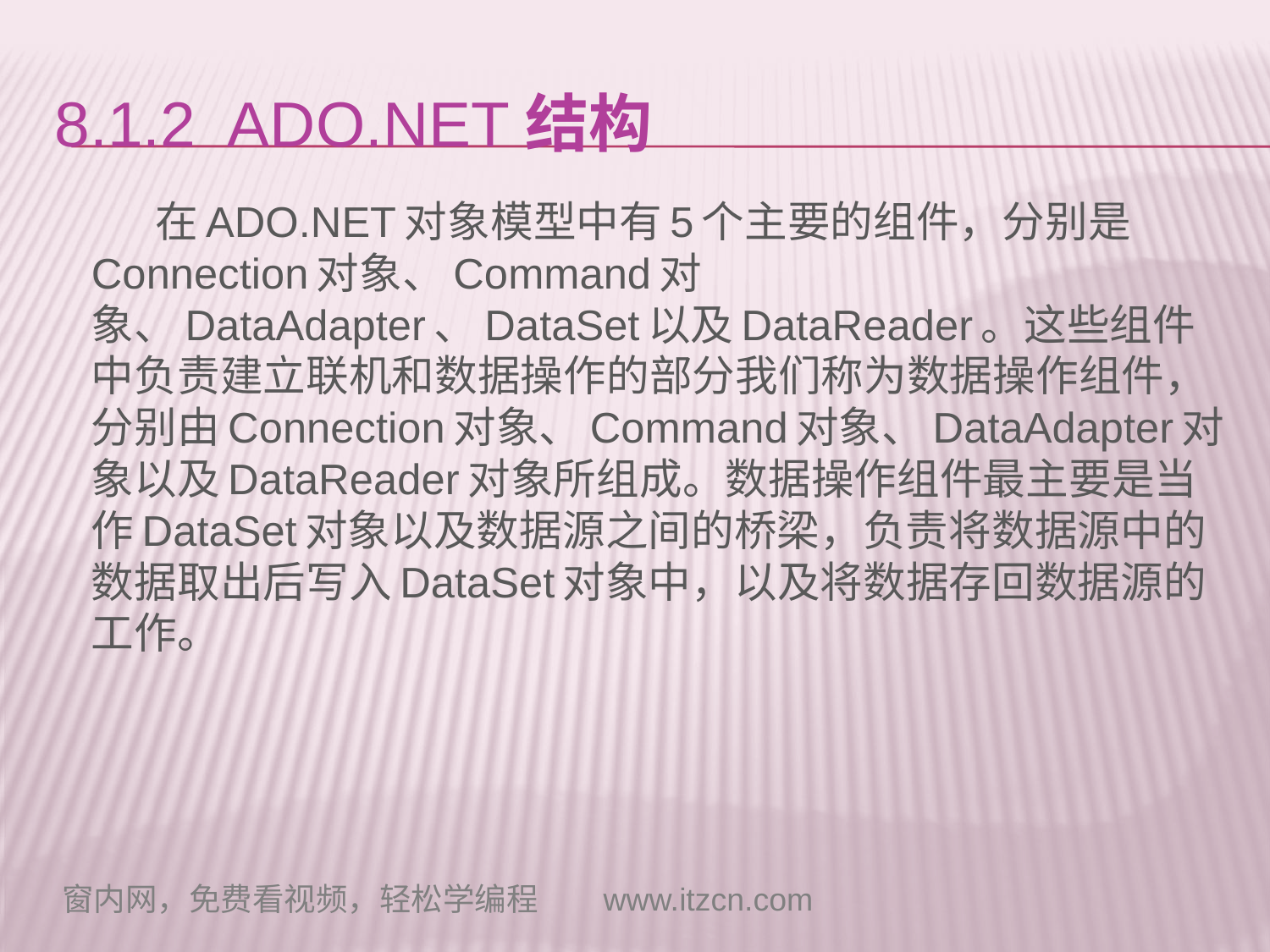

# 8.1.2  ADO.NET结构
          在ADO.NET对象模型中有5个主要的组件，分别是Connection对象、Command对象、DataAdapter、DataSet以及DataReader。这些组件中负责建立联机和数据操作的部分我们称为数据操作组件，分别由Connection对象、Command对象、DataAdapter对象以及DataReader对象所组成。数据操作组件最主要是当作DataSet对象以及数据源之间的桥梁，负责将数据源中的数据取出后写入DataSet对象中，以及将数据存回数据源的工作。